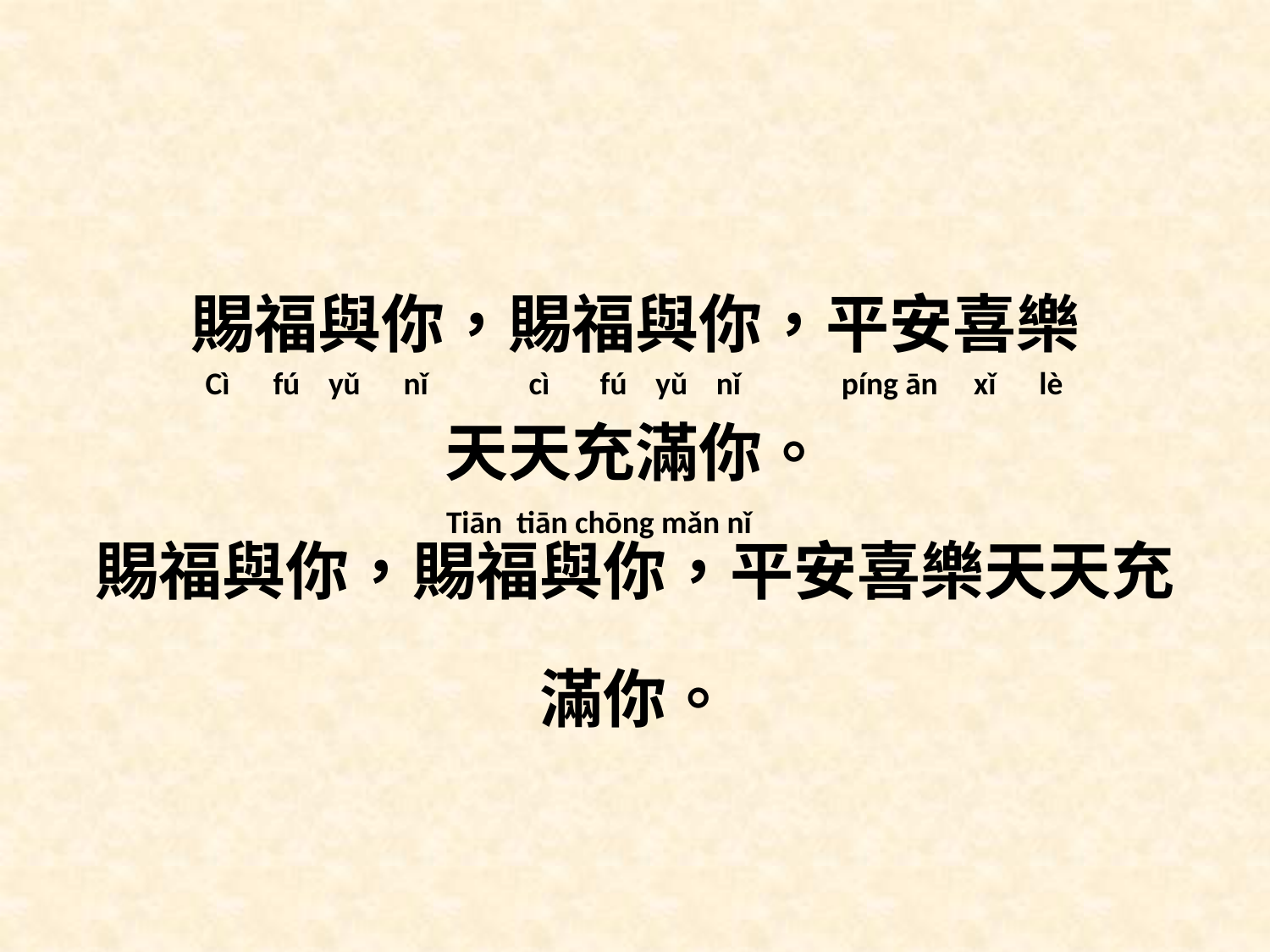

#
賜福與你，賜福與你，平安喜樂

天天充滿你。

賜福與你，賜福與你，平安喜樂天天充

滿你。
  Cì      fú    yǔ      nǐ              cì       fú    yǔ    nǐ              píng ān     xǐ      lè
 Tiān  tiān chōng mǎn nǐ